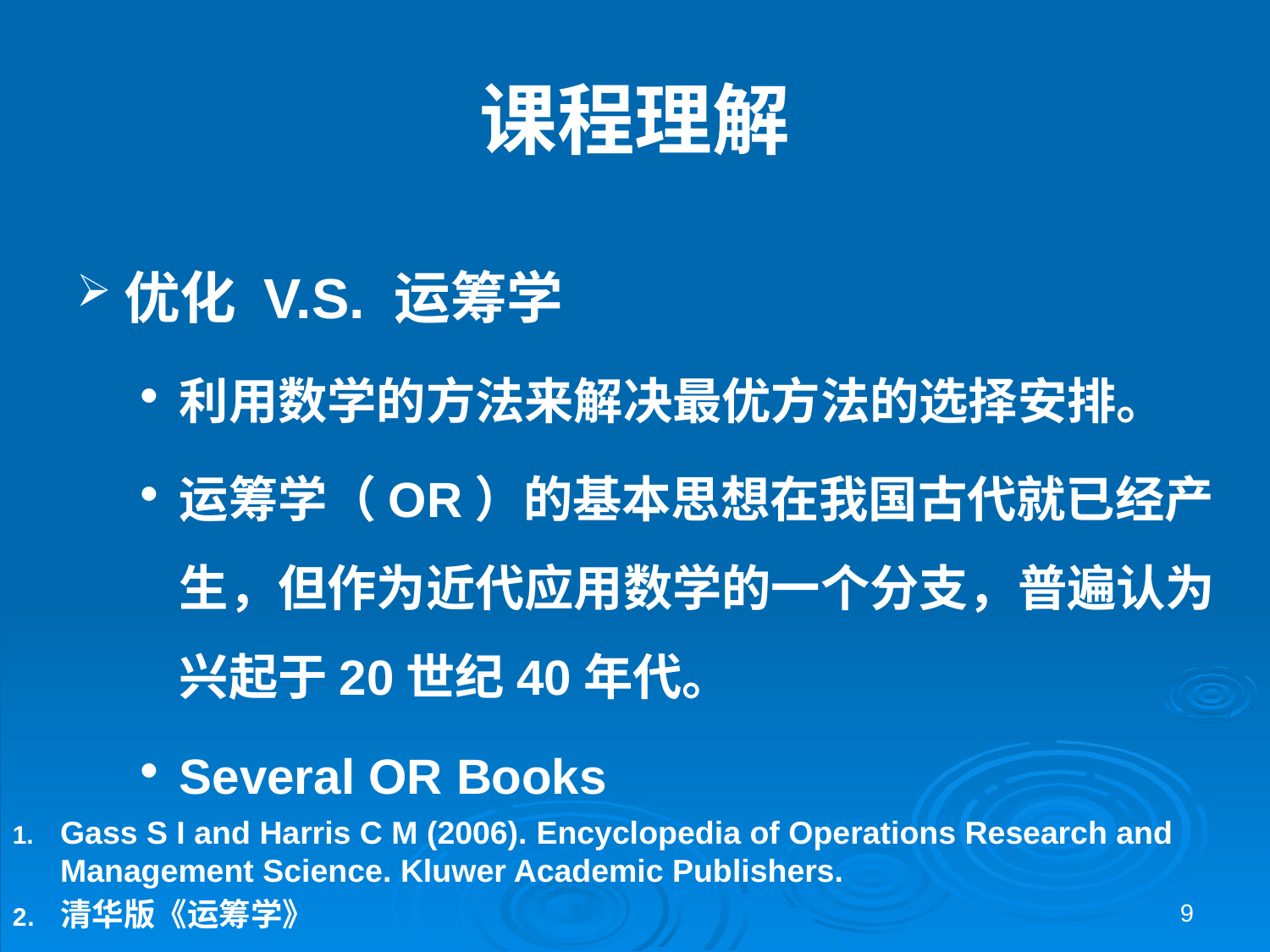

# 课程理解
优化 V.S. 运筹学
利用数学的方法来解决最优方法的选择安排。
运筹学（OR）的基本思想在我国古代就已经产生，但作为近代应用数学的一个分支，普遍认为兴起于20世纪40年代。
Several OR Books

Gass S I and Harris C M (2006). Encyclopedia of Operations Research and Management Science. Kluwer Academic Publishers.
清华版《运筹学》
9